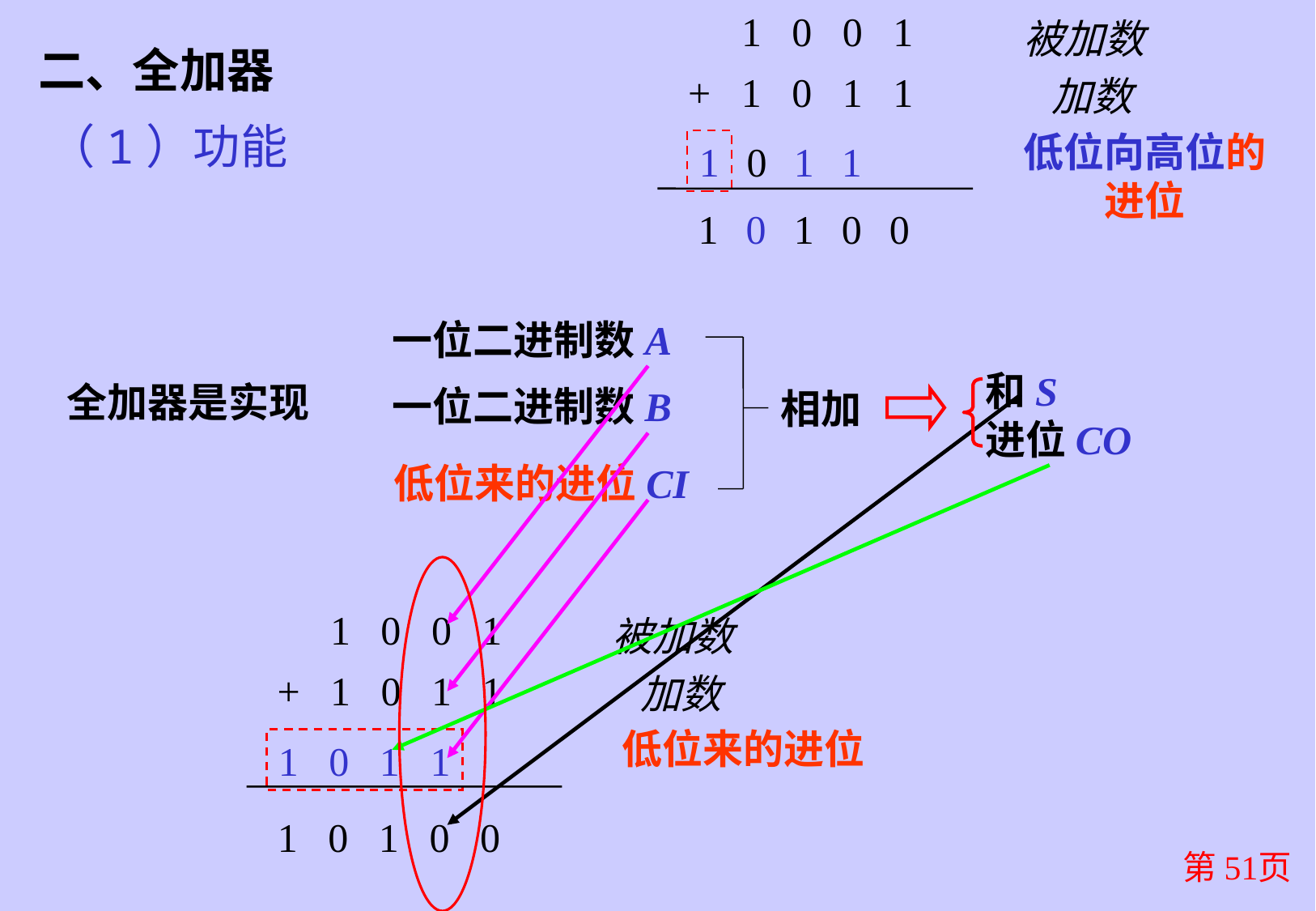

1   0   0   1
+   1   0   1   1
被加数
加数

二、全加器
（1）功能
低位向高位的进位
1
 0
1
1
1
0
1
0
0
一位二进制数A

相加

和S
进位CO
     全加器是实现

一位二进制数B

低位来的进位CI

    1   0   0   1
+   1   0   1   1

被加数
加数
低位来的进位
1   0   1   1

1   0   1   0   0
第51页